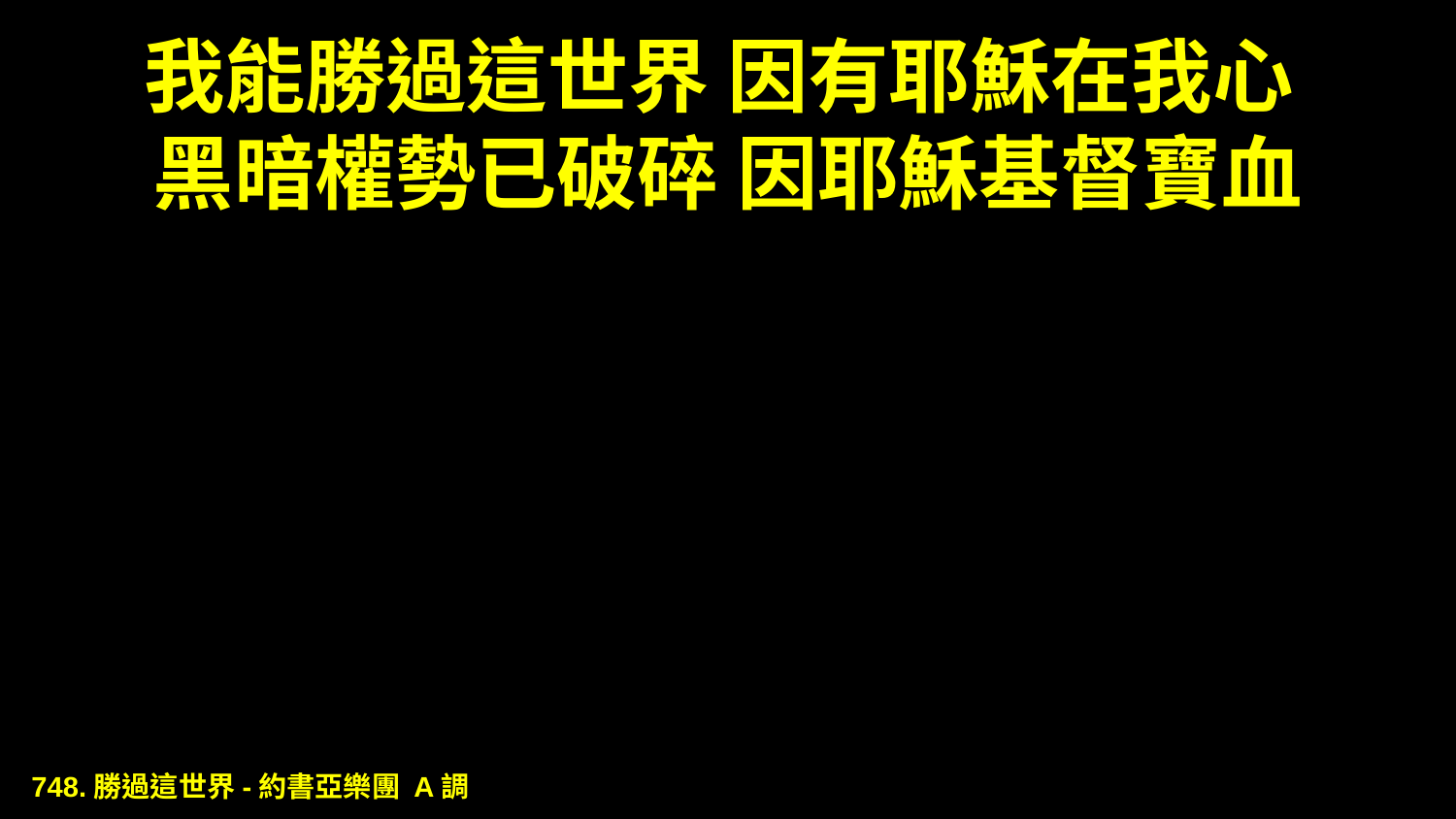

# 我能勝過這世界 因有耶穌在我心 黑暗權勢已破碎 因耶穌基督寶血
748.勝過這世界-約書亞樂團 A調